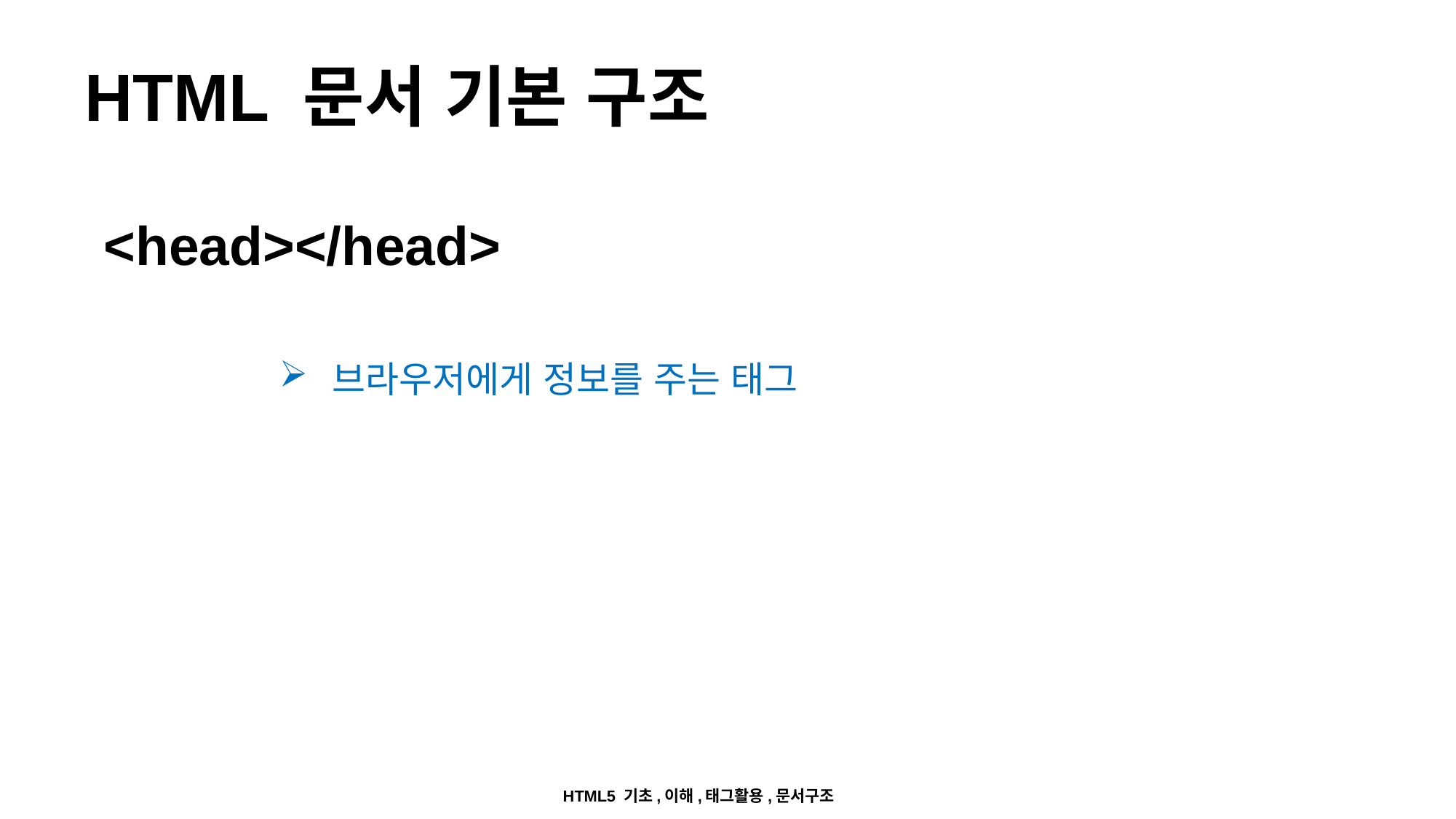

# HTML 문서 기본 구조
<head></head>

 브라우저에게 정보를 주는 태그
HTML5 & CSS3
HTML5 기초,이해,태그활용,문서구조
16